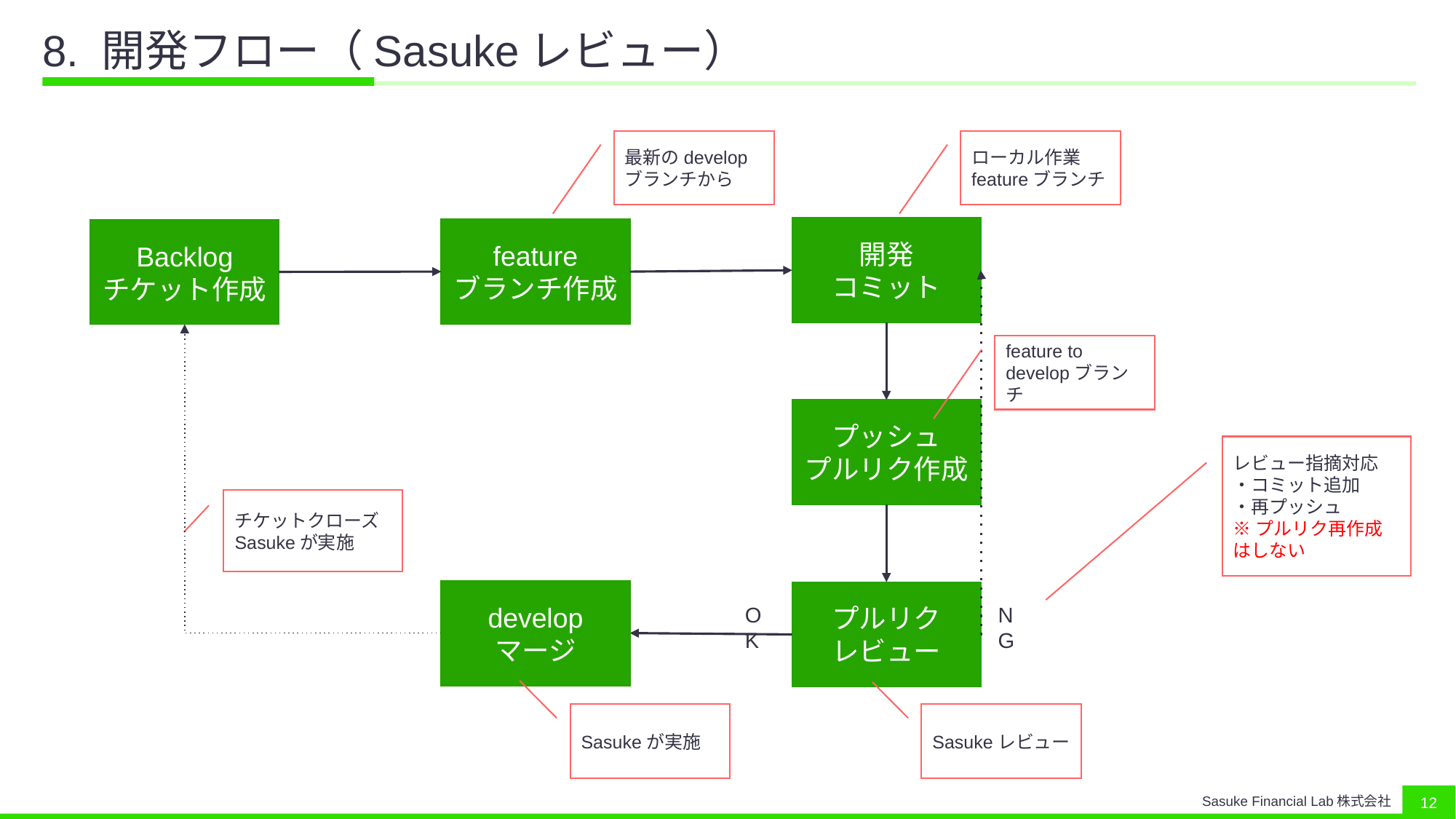

# 8. 開発フロー（Sasukeレビュー）
最新のdevelopブランチから
ローカル作業
featureブランチ
開発
コミット
feature
ブランチ作成
Backlog
チケット作成
feature to developブランチ
プッシュ
プルリク作成
レビュー指摘対応
・コミット追加
・再プッシュ
※プルリク再作成はしない
チケットクローズ
Sasukeが実施
develop
マージ
プルリク
レビュー
NG
OK
Sasukeが実施
Sasukeレビュー
12
Sasuke Financial Lab株式会社